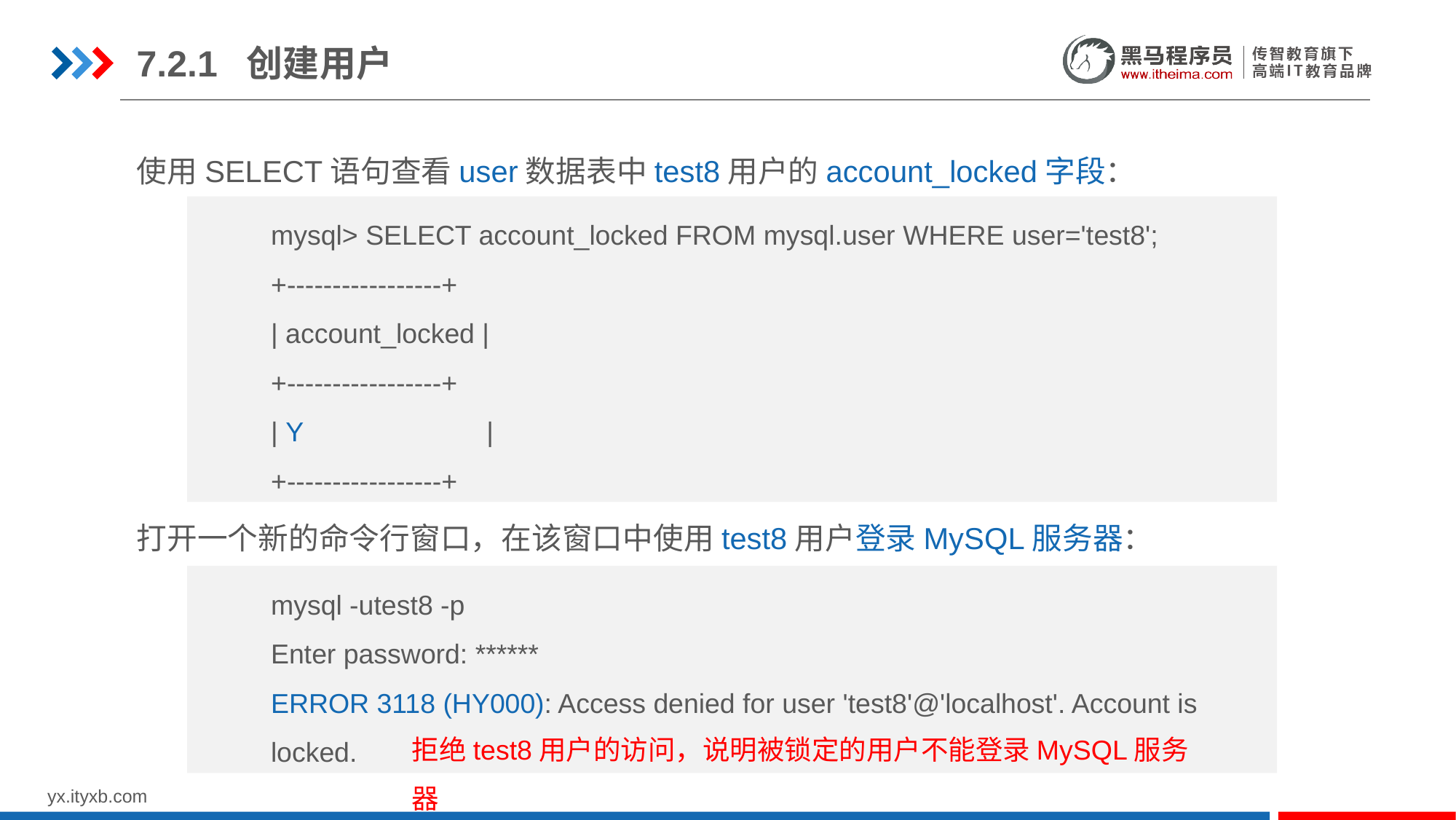

7.2.1  创建用户
使用SELECT语句查看user数据表中test8用户的account_locked字段：
mysql> SELECT account_locked FROM mysql.user WHERE user='test8';
+-----------------+
| account_locked |
+-----------------+
| Y                        |
+-----------------+
打开一个新的命令行窗口，在该窗口中使用test8用户登录MySQL服务器：
mysql -utest8 -p
Enter password: ******
ERROR 3118 (HY000): Access denied for user 'test8'@'localhost'. Account is locked.
拒绝test8用户的访问，说明被锁定的用户不能登录MySQL服务器